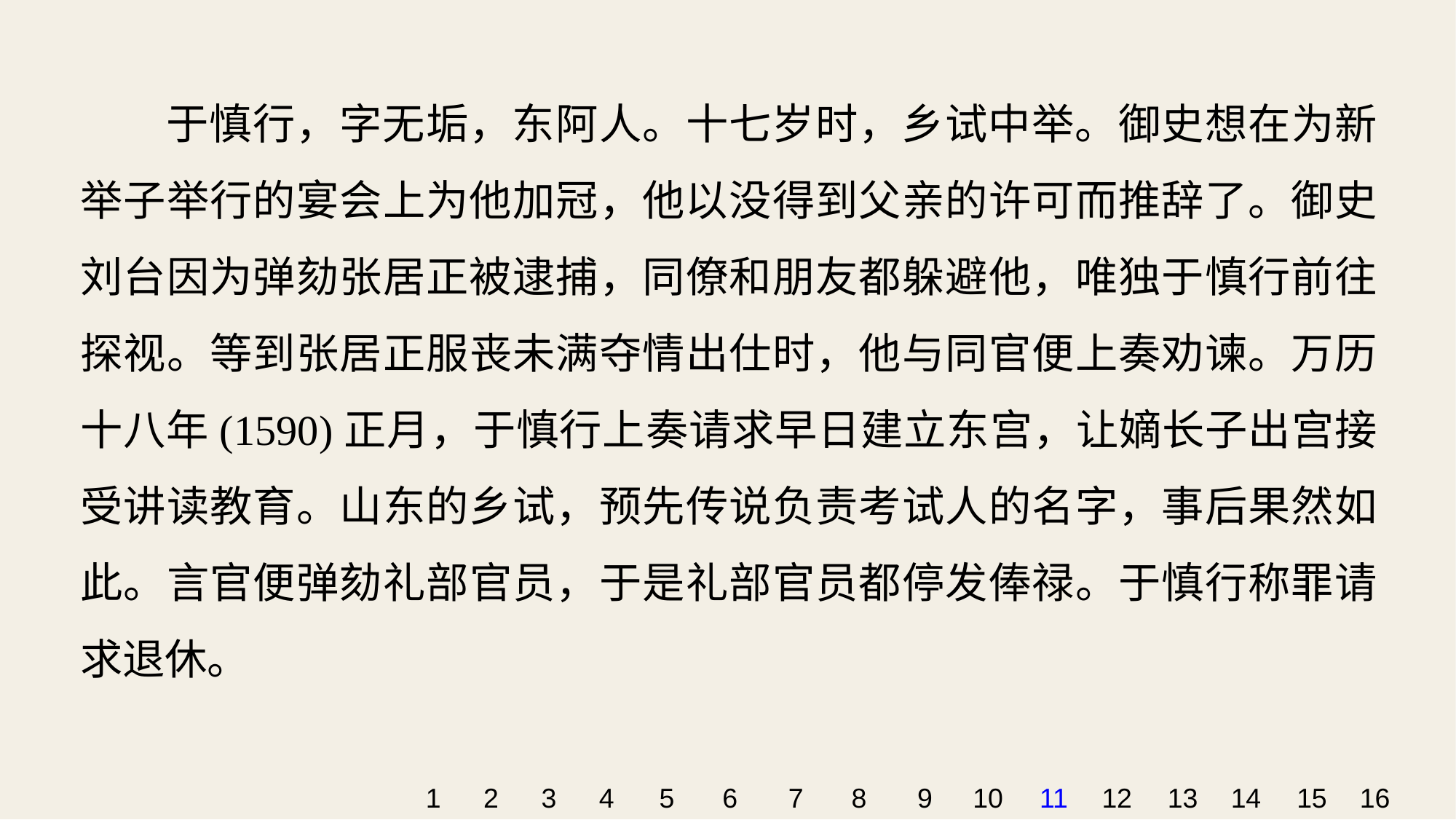

于慎行，字无垢，东阿人。十七岁时，乡试中举。御史想在为新举子举行的宴会上为他加冠，他以没得到父亲的许可而推辞了。御史刘台因为弹劾张居正被逮捕，同僚和朋友都躲避他，唯独于慎行前往探视。等到张居正服丧未满夺情出仕时，他与同官便上奏劝谏。万历十八年(1590)正月，于慎行上奏请求早日建立东宫，让嫡长子出宫接受讲读教育。山东的乡试，预先传说负责考试人的名字，事后果然如此。言官便弹劾礼部官员，于是礼部官员都停发俸禄。于慎行称罪请求退休。
1
2
3
4
5
6
7
8
9
10
11
12
13
14
15
16